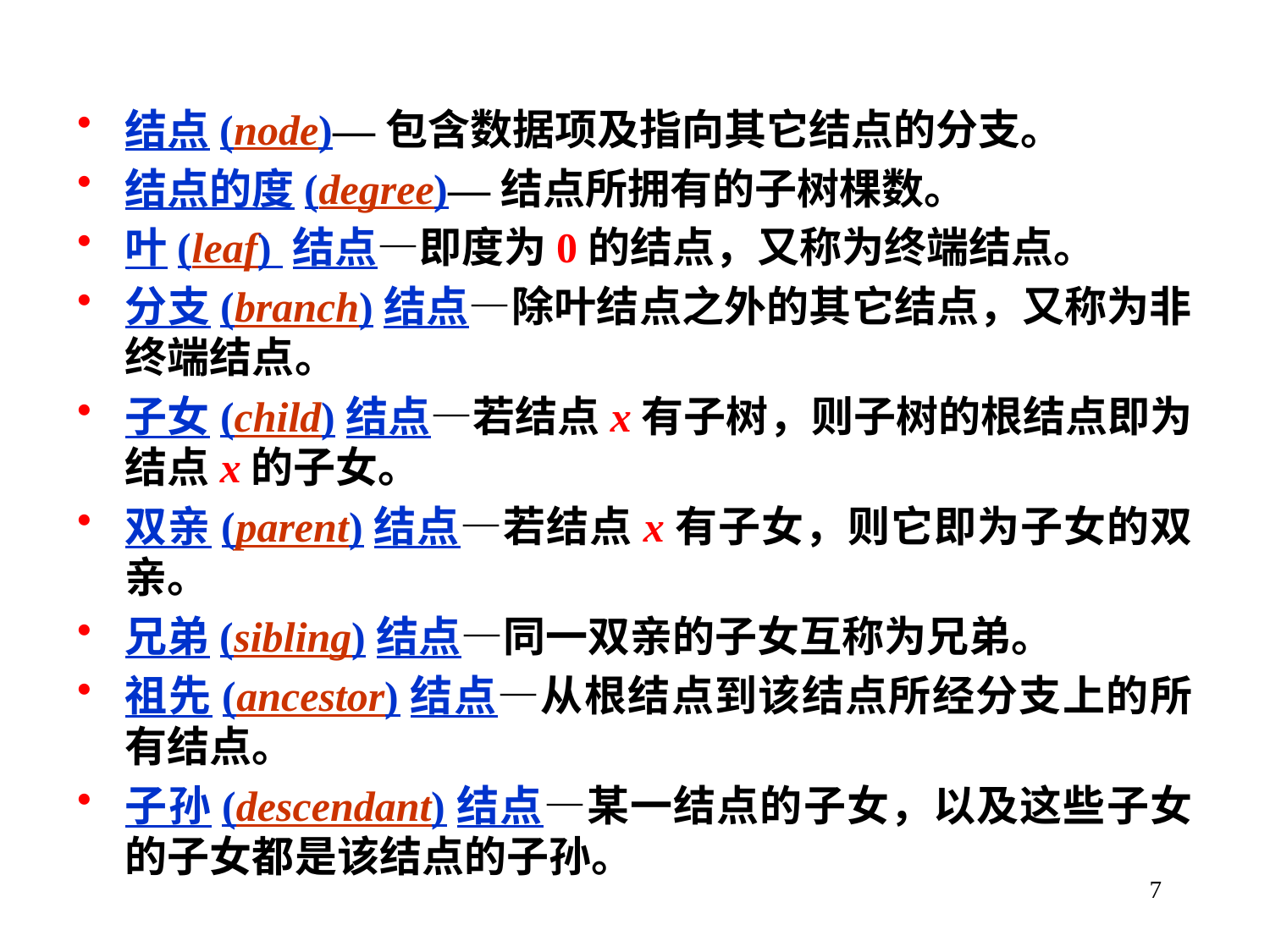

结点(node)—包含数据项及指向其它结点的分支。
结点的度(degree)—结点所拥有的子树棵数。
叶(leaf) 结点—即度为0的结点，又称为终端结点。
分支(branch)结点—除叶结点之外的其它结点，又称为非终端结点。
子女(child)结点—若结点x有子树，则子树的根结点即为结点x的子女。
双亲(parent)结点—若结点x有子女，则它即为子女的双亲。
兄弟(sibling)结点—同一双亲的子女互称为兄弟。
祖先(ancestor)结点—从根结点到该结点所经分支上的所有结点。
子孙(descendant)结点—某一结点的子女，以及这些子女的子女都是该结点的子孙。
7